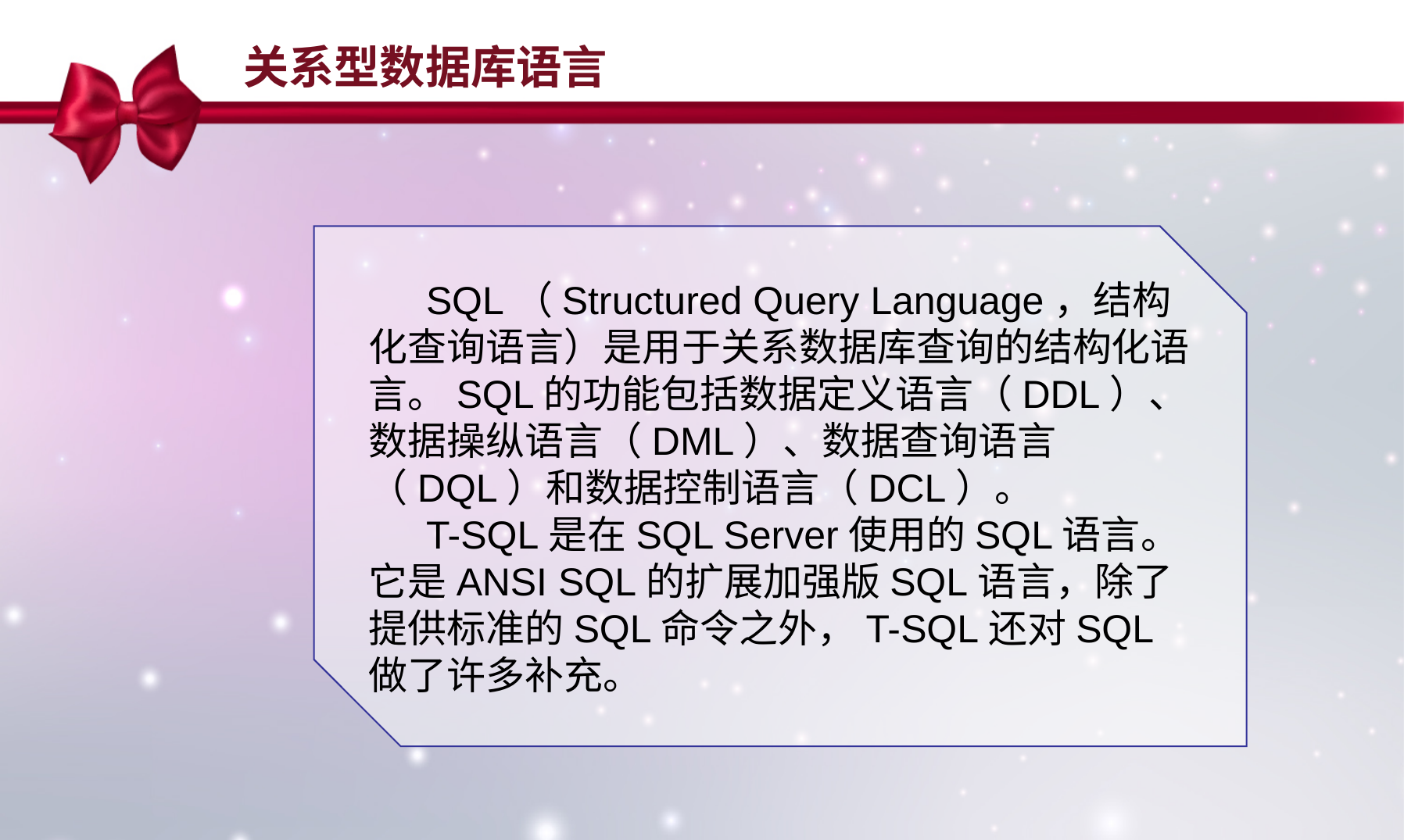

关系型数据库语言
SQL（Structured Query Language，结构化查询语言）是用于关系数据库查询的结构化语言。SQL的功能包括数据定义语言（DDL）、数据操纵语言（DML）、数据查询语言（DQL）和数据控制语言（DCL）。
T-SQL是在SQL Server使用的SQL语言。它是ANSI SQL的扩展加强版SQL语言，除了提供标准的SQL命令之外，T-SQL还对SQL做了许多补充。